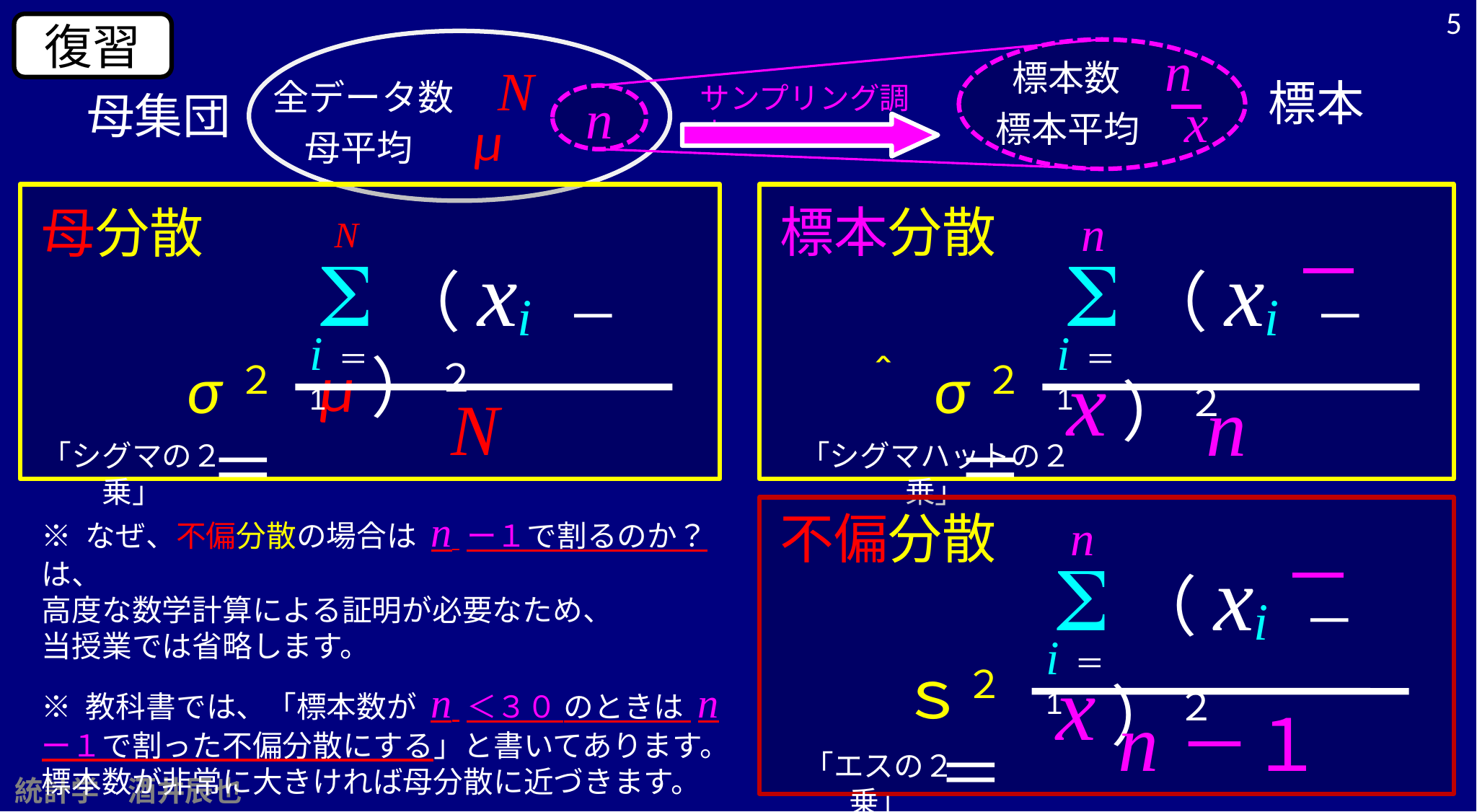

5
復習

標本数　n

全データ数　N
標本
サンプリング調査
母集団
標本平均　x
n
母平均　 μ

標本分散
母分散
n
Σ（ xi － x ）２
i ＝ 1
N
Σ（ xi － μ）２
i ＝ 1
σ２ ＝
σ２ ＝
＾
n
N

「シグマの２乗」
「シグマハットの２乗」

※ なぜ、不偏分散の場合は n ー１で割るのか？は、
高度な数学計算による証明が必要なため、
当授業では省略します。

※ 教科書では、「標本数が n ＜３０ のときは n ー１で割った不偏分散にする」と書いてあります。
標本数が非常に大きければ母分散に近づきます。
不偏分散
n
Σ（ xi － x ）２
i ＝ 1
ｓ２ ＝
n－１

「エスの２乗」
統計学　酒井辰也